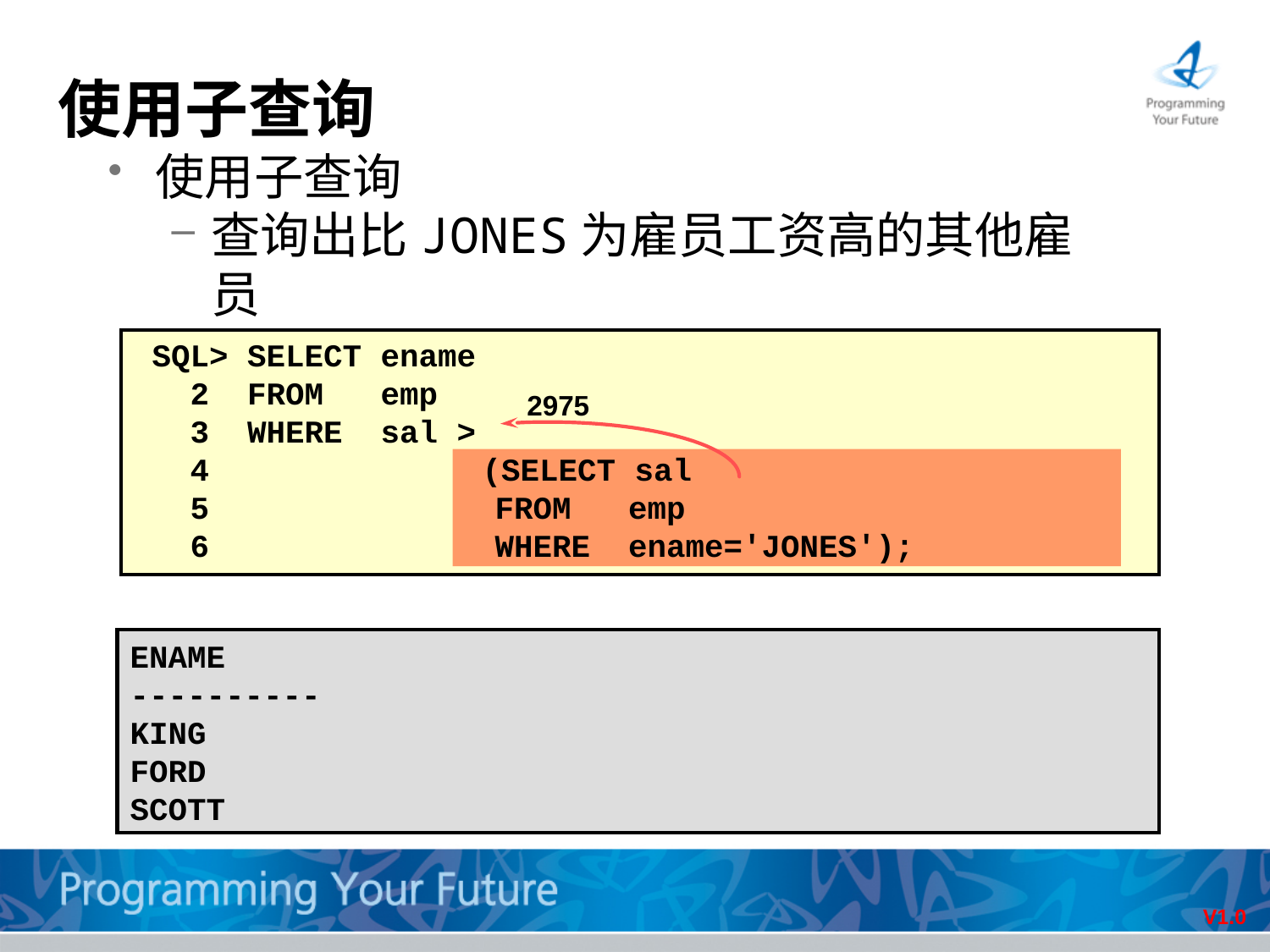

使用子查询
使用子查询
查询出比JONES为雇员工资高的其他雇员
SQL> SELECT ename
  2  FROM   emp
  3  WHERE  sal >
  4		    (SELECT sal
  5               FROM   emp
  6               WHERE  ename='JONES');

2975

ENAME
----------
KING
FORD
SCOTT